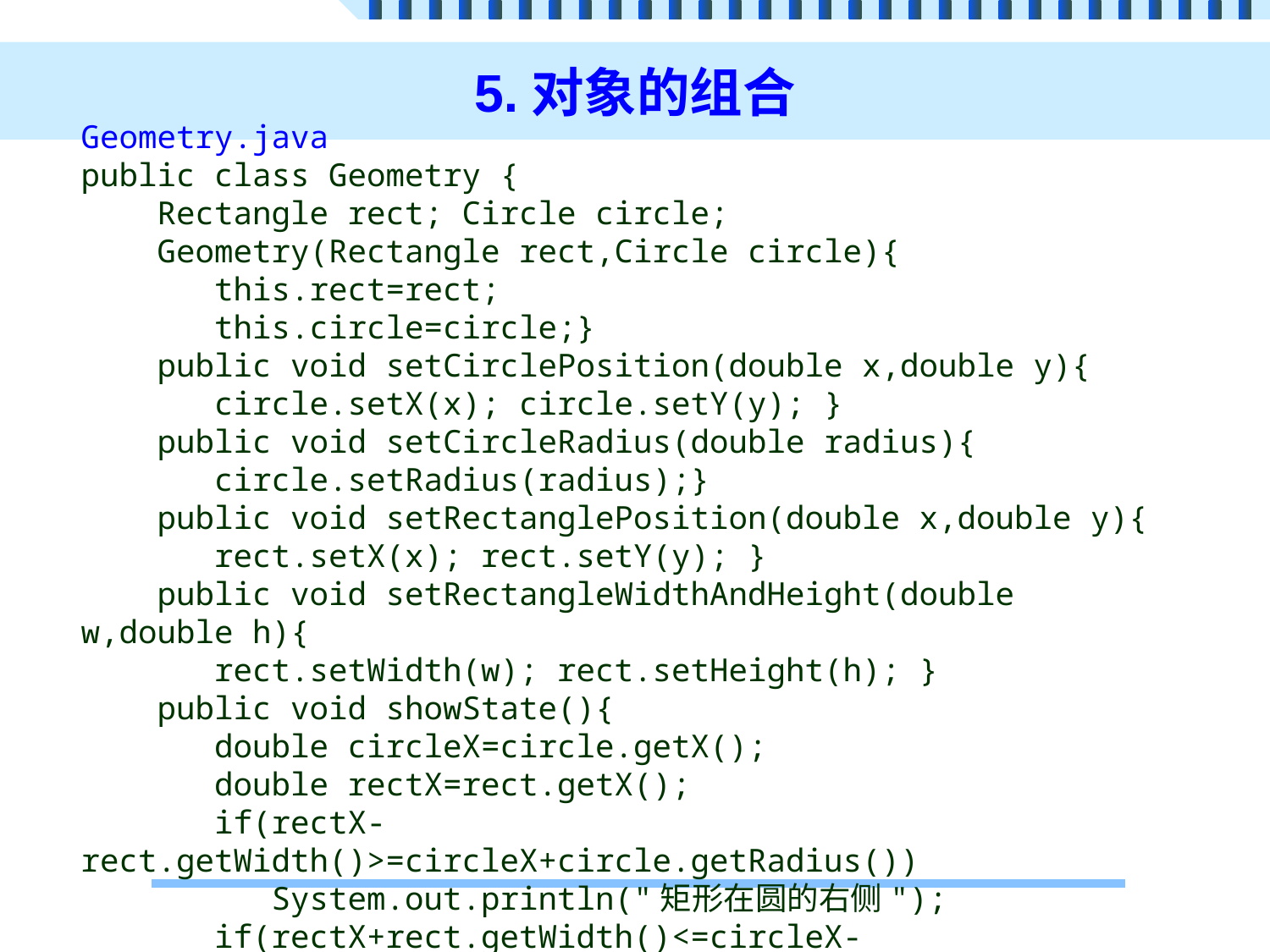

# 5.对象的组合
Geometry.java
public class Geometry {
    Rectangle rect; Circle circle;
    Geometry(Rectangle rect,Circle circle){
       this.rect=rect;
       this.circle=circle;}
    public void setCirclePosition(double x,double y){
       circle.setX(x); circle.setY(y); }
    public void setCircleRadius(double radius){
       circle.setRadius(radius);}
    public void setRectanglePosition(double x,double y){
       rect.setX(x); rect.setY(y); }
    public void setRectangleWidthAndHeight(double w,double h){
       rect.setWidth(w); rect.setHeight(h); }
    public void showState(){
       double circleX=circle.getX();
       double rectX=rect.getX();
       if(rectX-rect.getWidth()>=circleX+circle.getRadius())
          System.out.println("矩形在圆的右侧");
       if(rectX+rect.getWidth()<=circleX-circle.getRadius())
          System.out.println("矩形在圆的左侧"); }}